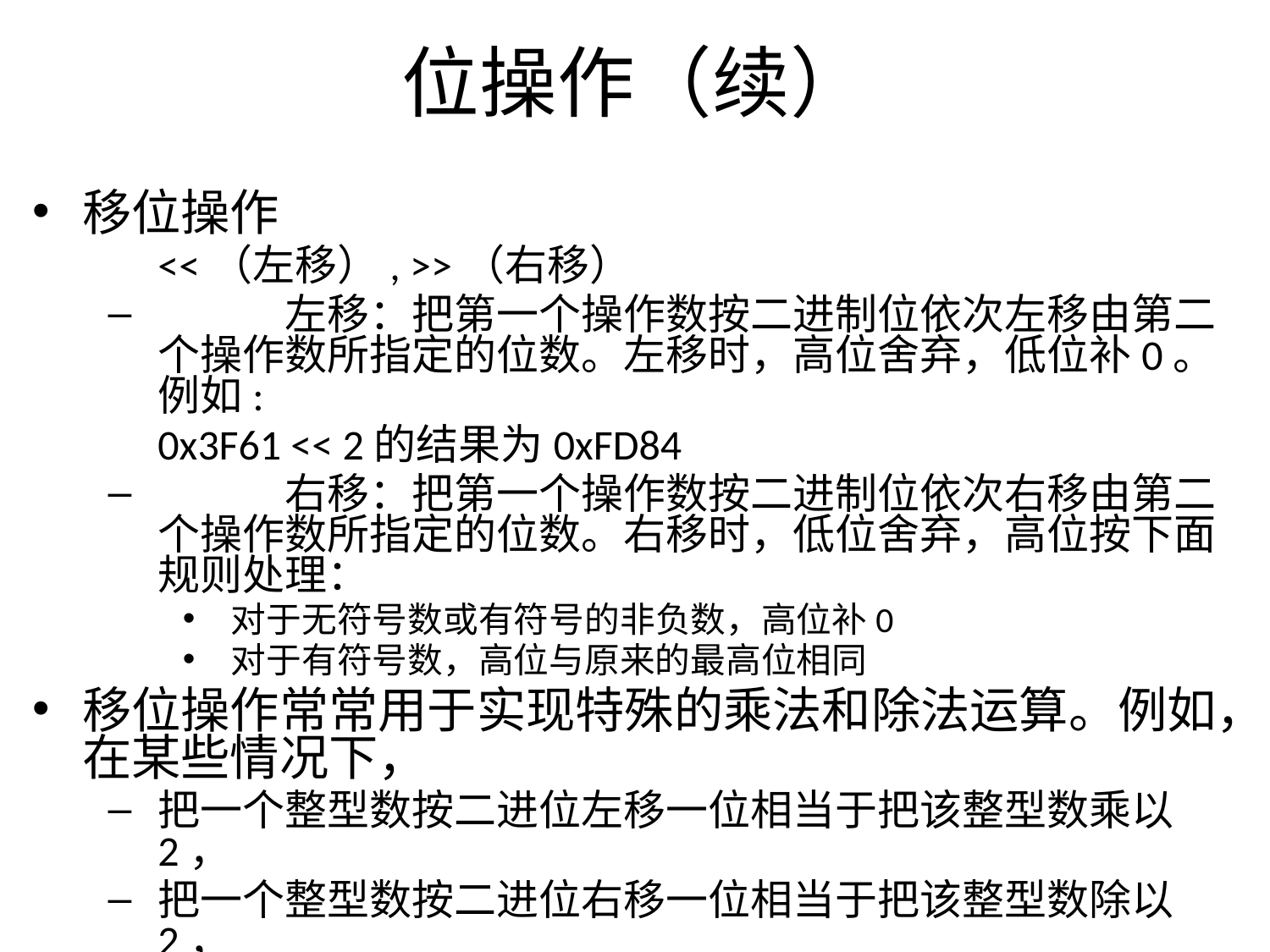

# 位操作（续）
移位操作
	<<（左移）, >>（右移）
	左移：把第一个操作数按二进制位依次左移由第二个操作数所指定的位数。左移时，高位舍弃，低位补0。例如:
	0x3F61 << 2的结果为0xFD84
	右移：把第一个操作数按二进制位依次右移由第二个操作数所指定的位数。右移时，低位舍弃，高位按下面规则处理：
对于无符号数或有符号的非负数，高位补0
对于有符号数，高位与原来的最高位相同
移位操作常常用于实现特殊的乘法和除法运算。例如，在某些情况下，
把一个整型数按二进位左移一位相当于把该整型数乘以2，
把一个整型数按二进位右移一位相当于把该整型数除以2，